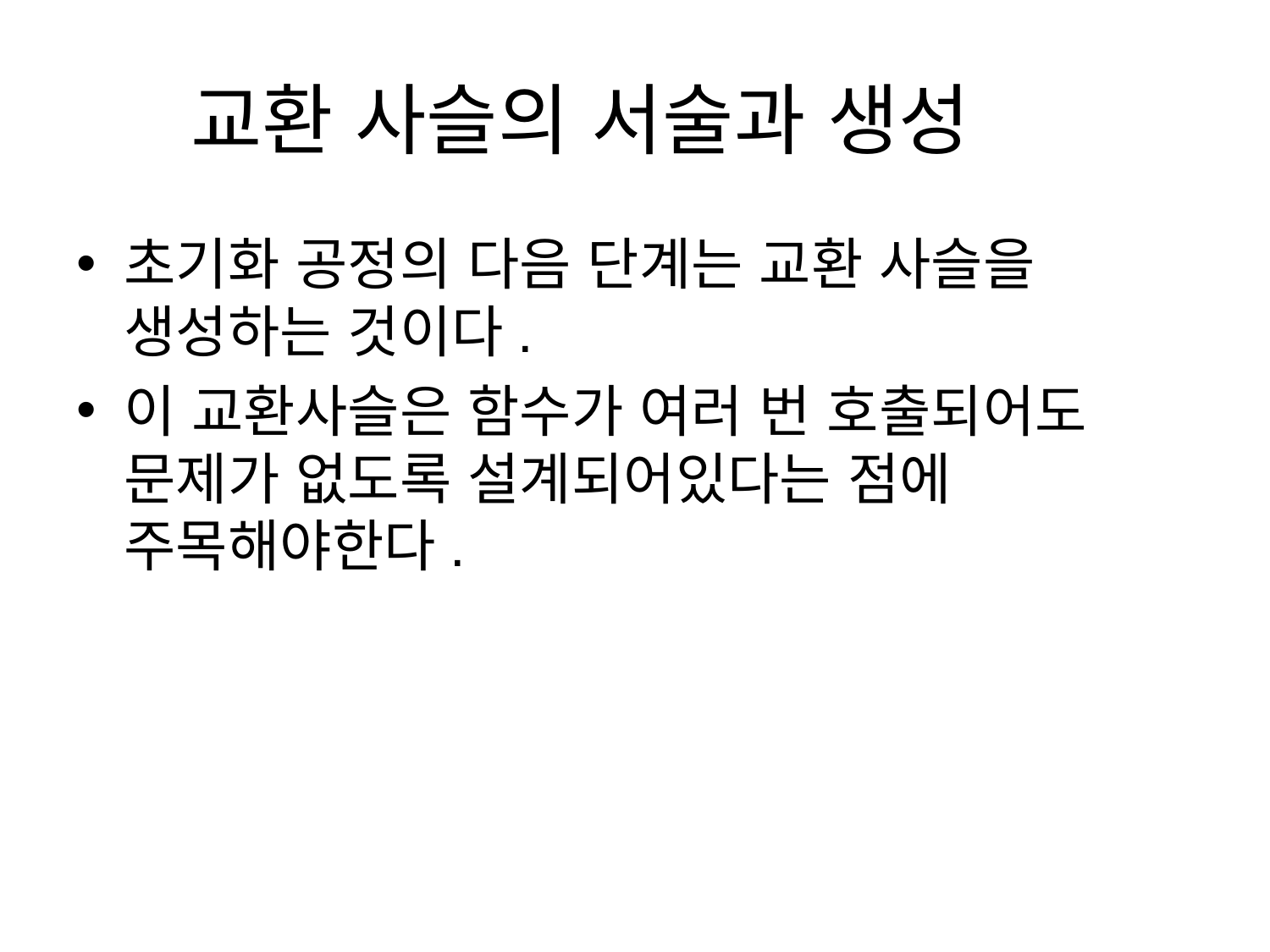

# 교환 사슬의 서술과 생성
초기화 공정의 다음 단계는 교환 사슬을 생성하는 것이다.
이 교환사슬은 함수가 여러 번 호출되어도 문제가 없도록 설계되어있다는 점에 주목해야한다.